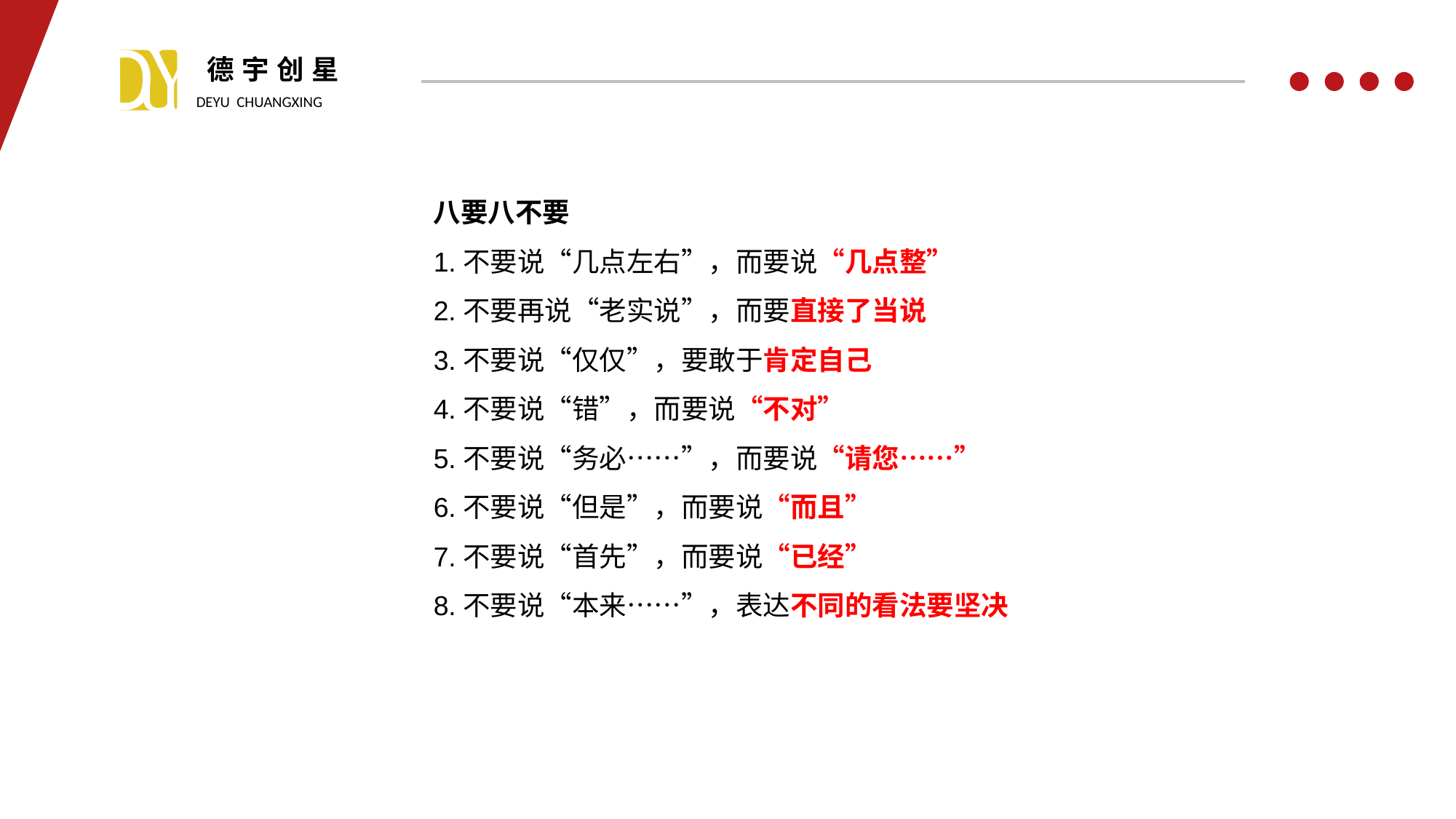

八要八不要
1.不要说“几点左右”，而要说“几点整”
2.不要再说“老实说”，而要直接了当说
3.不要说“仅仅”，要敢于肯定自己
4.不要说“错”，而要说“不对”
5.不要说“务必……”，而要说“请您……”
6.不要说“但是”，而要说“而且”
7.不要说“首先”，而要说“已经”
8.不要说“本来……”，表达不同的看法要坚决